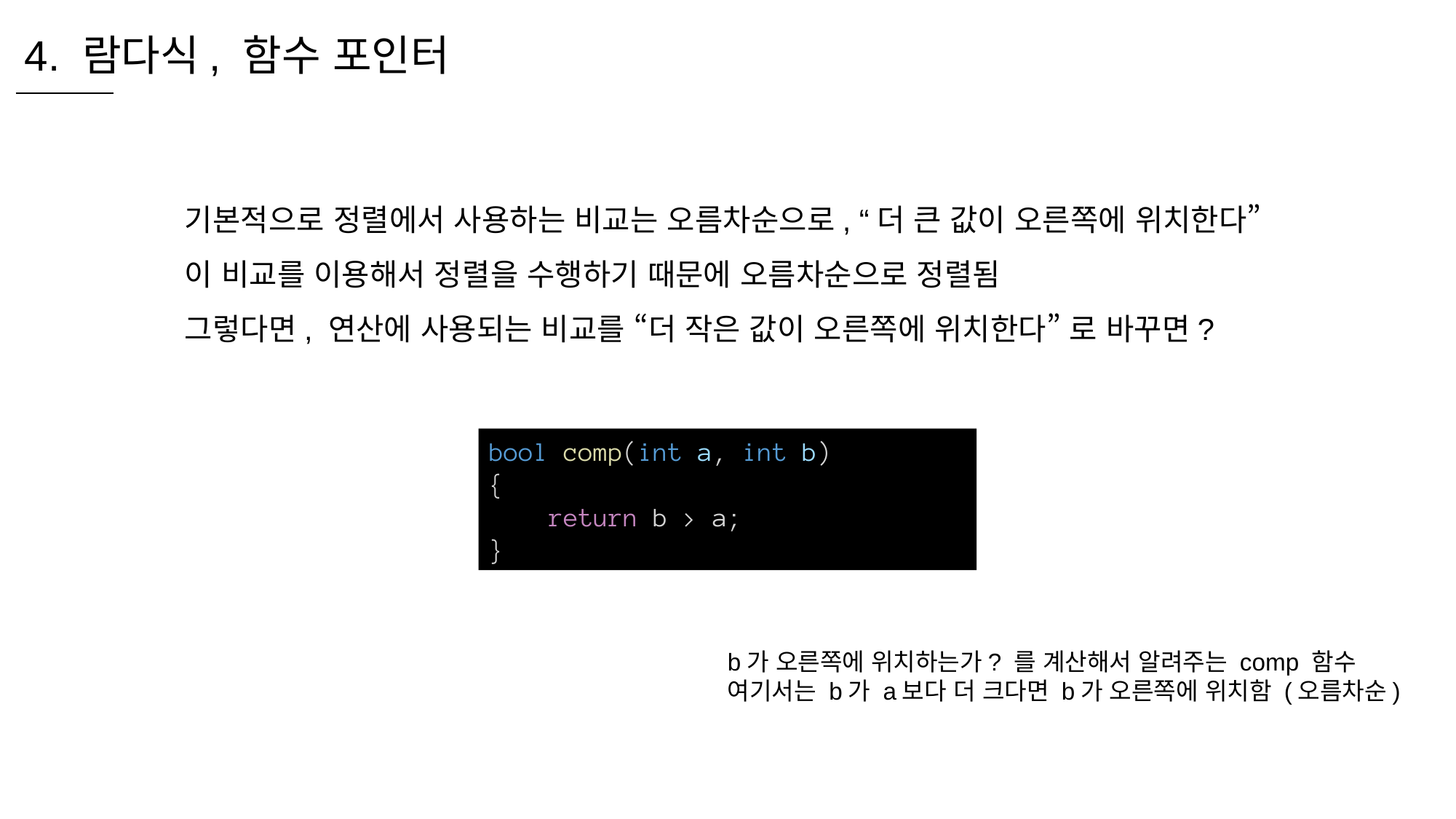

4. 람다식, 함수 포인터
기본적으로 정렬에서 사용하는 비교는 오름차순으로, “더 큰 값이 오른쪽에 위치한다”
이 비교를 이용해서 정렬을 수행하기 때문에 오름차순으로 정렬됨
그렇다면, 연산에 사용되는 비교를 “더 작은 값이 오른쪽에 위치한다” 로 바꾸면?
bool comp(int a, int b)
{
    return b > a;
}
b가 오른쪽에 위치하는가? 를 계산해서 알려주는 comp 함수
여기서는 b가 a보다 더 크다면 b가 오른쪽에 위치함 (오름차순)